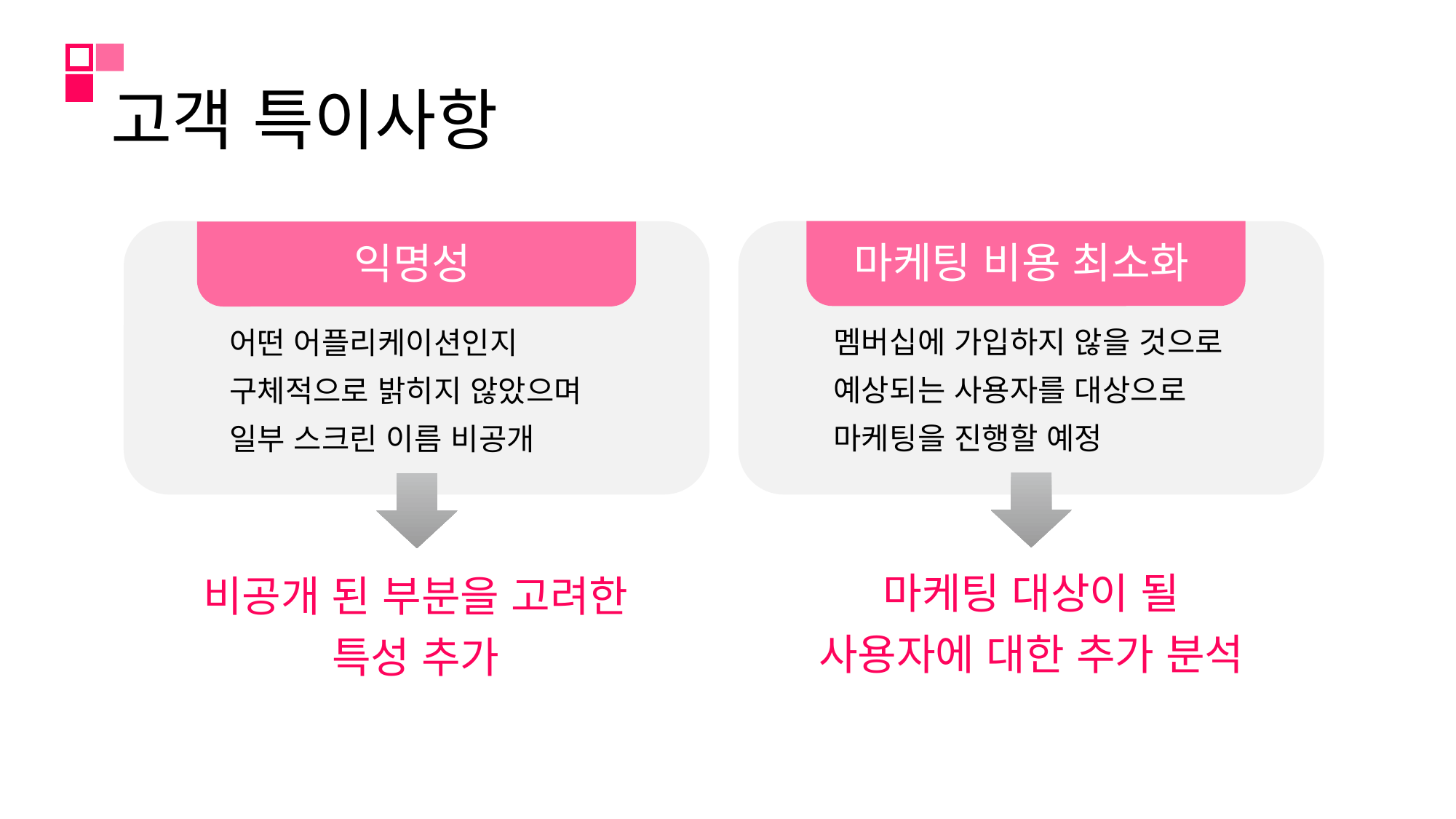

# 고객 특이사항

마케팅 비용 최소화
익명성
멤버십에 가입하지 않을 것으로
예상되는 사용자를 대상으로
마케팅을 진행할 예정
어떤 어플리케이션인지
구체적으로 밝히지 않았으며
일부 스크린 이름 비공개

마케팅 대상이 될
사용자에 대한 추가 분석
비공개 된 부분을 고려한
특성 추가